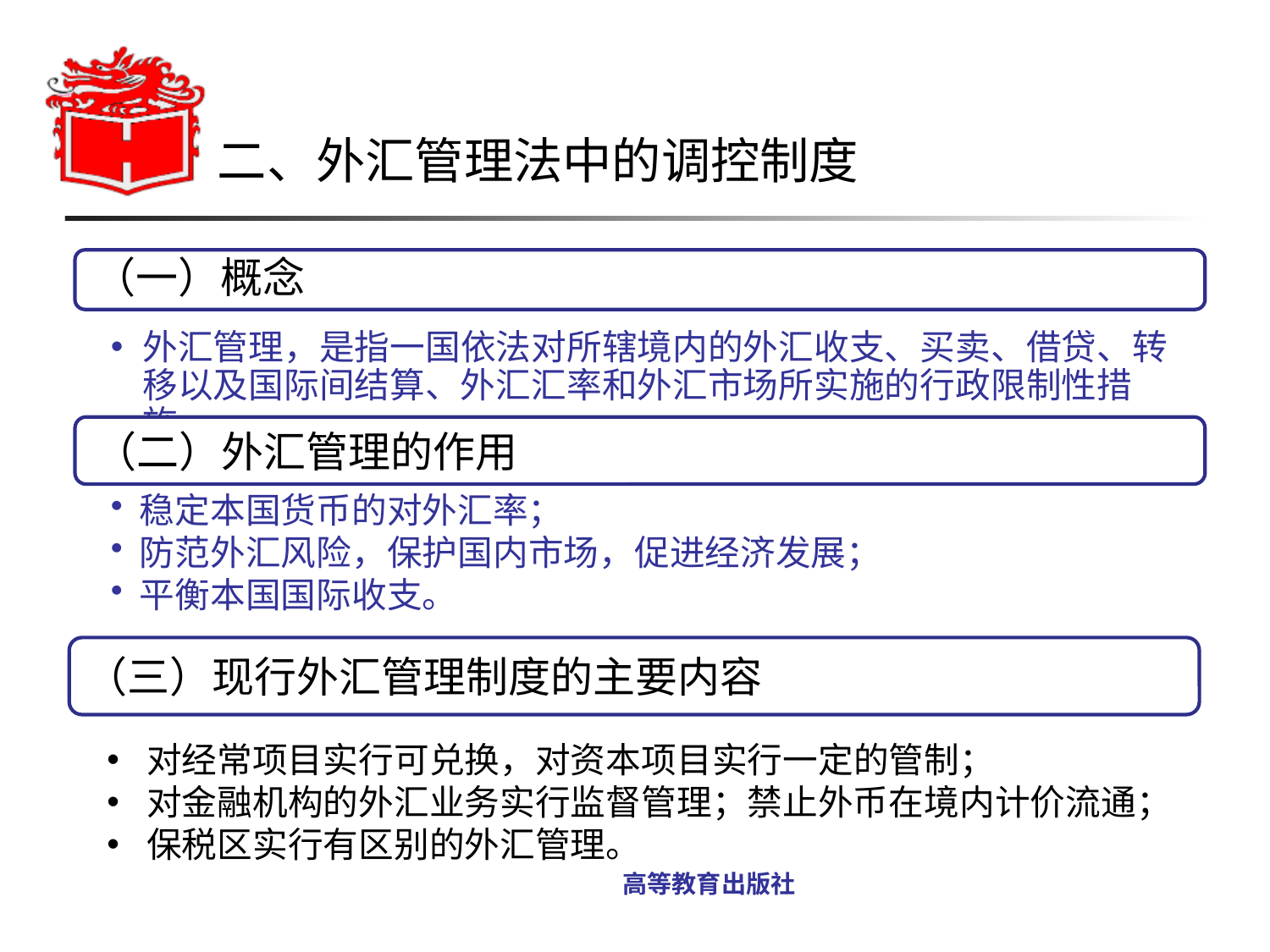

二、外汇管理法中的调控制度
（一）概念
外汇管理，是指一国依法对所辖境内的外汇收支、买卖、借贷、转移以及国际间结算、外汇汇率和外汇市场所实施的行政限制性措施。
（二）外汇管理的作用
 稳定本国货币的对外汇率；
 防范外汇风险，保护国内市场，促进经济发展；
 平衡本国国际收支。

（三）现行外汇管理制度的主要内容
对经常项目实行可兑换，对资本项目实行一定的管制；
对金融机构的外汇业务实行监督管理；禁止外币在境内计价流通；
保税区实行有区别的外汇管理。

高等教育出版社